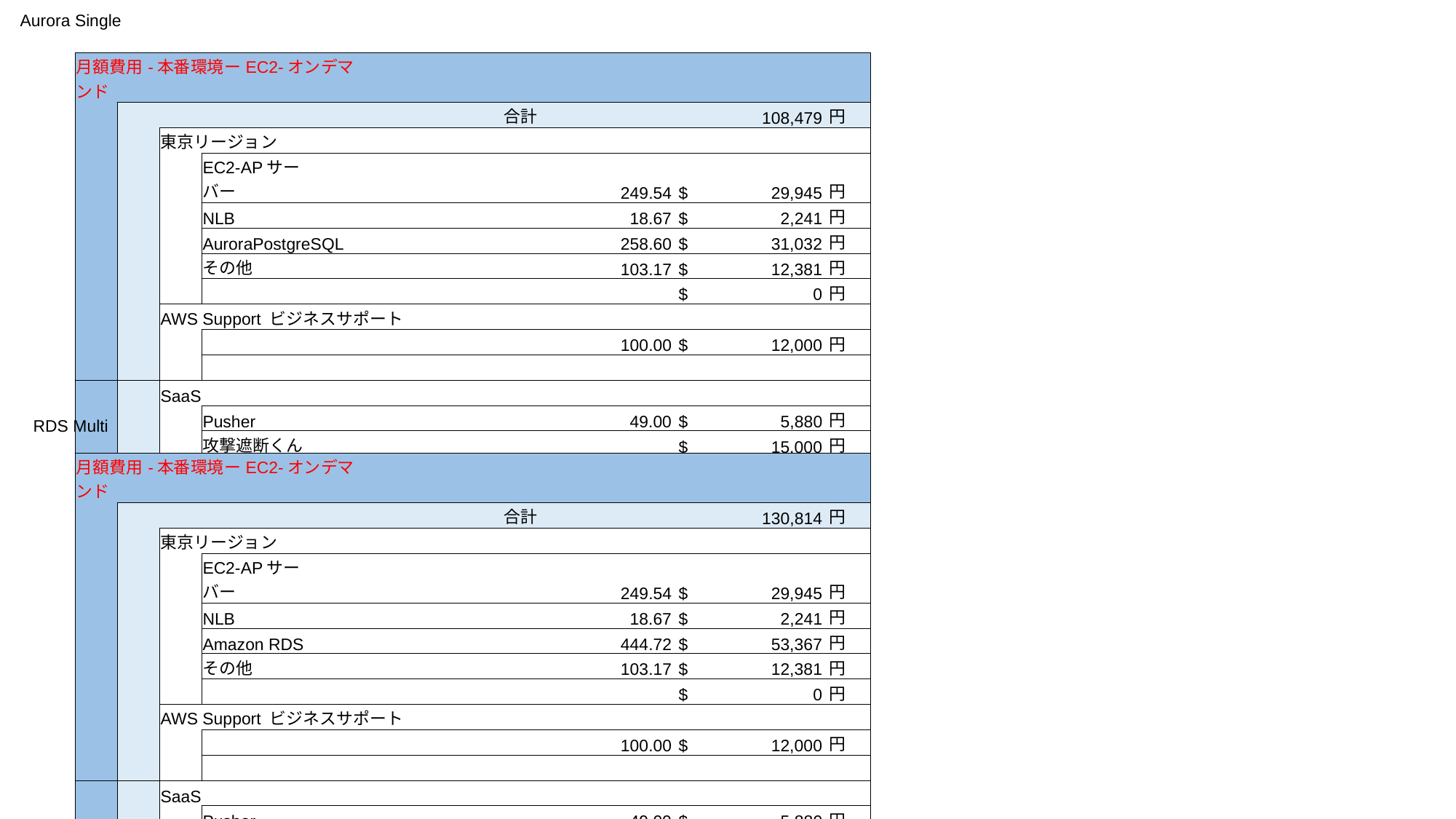

Aurora Single
| 月額費用-本番環境ーEC2-オンデマンド |  |  |  |  |  |  |  |  |  |  |  |  |  |  |
| --- | --- | --- | --- | --- | --- | --- | --- | --- | --- | --- | --- | --- | --- | --- |
|  |  |  |  |  |  |  |  |  |  | 合計 |  |  | 108,479 | 円 |
|  |  | 東京リージョン |  |  |  |  |  |  |  |  |  |  |  |  |
|  |  |  | EC2-APサーバー |  |  |  |  |  |  |  | 249.54 | $ | 29,945 | 円 |
|  |  |  | NLB |  |  |  |  |  |  |  | 18.67 | $ | 2,241 | 円 |
|  |  |  | AuroraPostgreSQL |  |  |  |  |  |  |  | 258.60 | $ | 31,032 | 円 |
|  |  |  | その他 |  |  |  |  |  |  |  | 103.17 | $ | 12,381 | 円 |
|  |  |  |  |  |  |  |  |  |  |  |  | $ | 0 | 円 |
|  |  | AWS Support ビジネスサポート |  |  |  |  |  |  |  |  |  |  |  |  |
|  |  |  |  |  |  |  |  |  |  |  | 100.00 | $ | 12,000 | 円 |
|  |  |  |  |  |  |  |  |  |  |  |  |  |  |  |
|  |  | SaaS |  |  |  |  |  |  |  |  |  |  |  |  |
|  |  |  | Pusher |  |  |  |  |  |  |  | 49.00 | $ | 5,880 | 円 |
|  |  |  | 攻撃遮断くん |  |  |  |  |  |  |  |  | $ | 15,000 | 円 |
RDS Multi
| 月額費用-本番環境ーEC2-オンデマンド |  |  |  |  |  |  |  |  |  |  |  |  |  |  |
| --- | --- | --- | --- | --- | --- | --- | --- | --- | --- | --- | --- | --- | --- | --- |
|  |  |  |  |  |  |  |  |  |  | 合計 |  |  | 130,814 | 円 |
|  |  | 東京リージョン |  |  |  |  |  |  |  |  |  |  |  |  |
|  |  |  | EC2-APサーバー |  |  |  |  |  |  |  | 249.54 | $ | 29,945 | 円 |
|  |  |  | NLB |  |  |  |  |  |  |  | 18.67 | $ | 2,241 | 円 |
|  |  |  | Amazon RDS |  |  |  |  |  |  |  | 444.72 | $ | 53,367 | 円 |
|  |  |  | その他 |  |  |  |  |  |  |  | 103.17 | $ | 12,381 | 円 |
|  |  |  |  |  |  |  |  |  |  |  |  | $ | 0 | 円 |
|  |  | AWS Support ビジネスサポート |  |  |  |  |  |  |  |  |  |  |  |  |
|  |  |  |  |  |  |  |  |  |  |  | 100.00 | $ | 12,000 | 円 |
|  |  |  |  |  |  |  |  |  |  |  |  |  |  |  |
|  |  | SaaS |  |  |  |  |  |  |  |  |  |  |  |  |
|  |  |  | Pusher |  |  |  |  |  |  |  | 49.00 | $ | 5,880 | 円 |
|  |  |  | 攻撃遮断くん |  |  |  |  |  |  |  |  | $ | 15,000 | 円 |